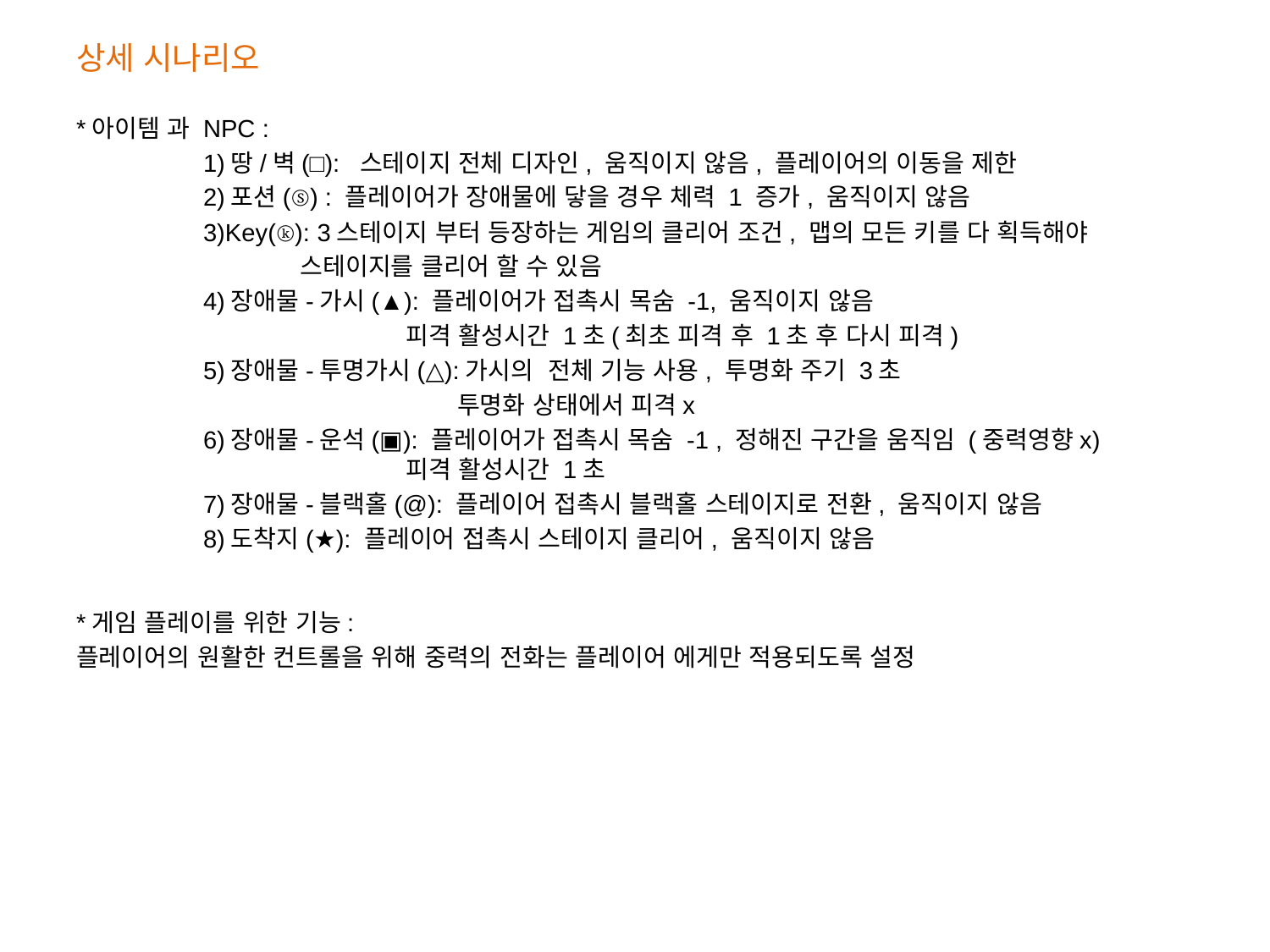

# 상세 시나리오
*아이템 과 NPC :
	1)땅/벽(□):  스테이지 전체 디자인, 움직이지 않음, 플레이어의 이동을 제한
	2)포션(Ⓢ) : 플레이어가 장애물에 닿을 경우 체력 1 증가, 움직이지 않음
	3)Key(ⓚ): 3스테이지 부터 등장하는 게임의 클리어 조건, 맵의 모든 키를 다 획득해야
	             스테이지를 클리어 할 수 있음
	4)장애물-가시(▲): 플레이어가 접촉시 목숨 -1, 움직이지 않음
		          피격 활성시간 1초(최초 피격 후 1초 후 다시 피격)
	5)장애물-투명가시(△):가시의  전체 기능 사용, 투명화 주기 3초
			투명화 상태에서 피격x
	6)장애물-운석(▣): 플레이어가 접촉시 목숨 -1 , 정해진 구간을 움직임 (중력영향x)		          피격 활성시간 1초
	7)장애물-블랙홀(@): 플레이어 접촉시 블랙홀 스테이지로 전환, 움직이지 않음
	8)도착지(★): 플레이어 접촉시 스테이지 클리어, 움직이지 않음

*게임 플레이를 위한 기능:
플레이어의 원활한 컨트롤을 위해 중력의 전화는 플레이어 에게만 적용되도록 설정